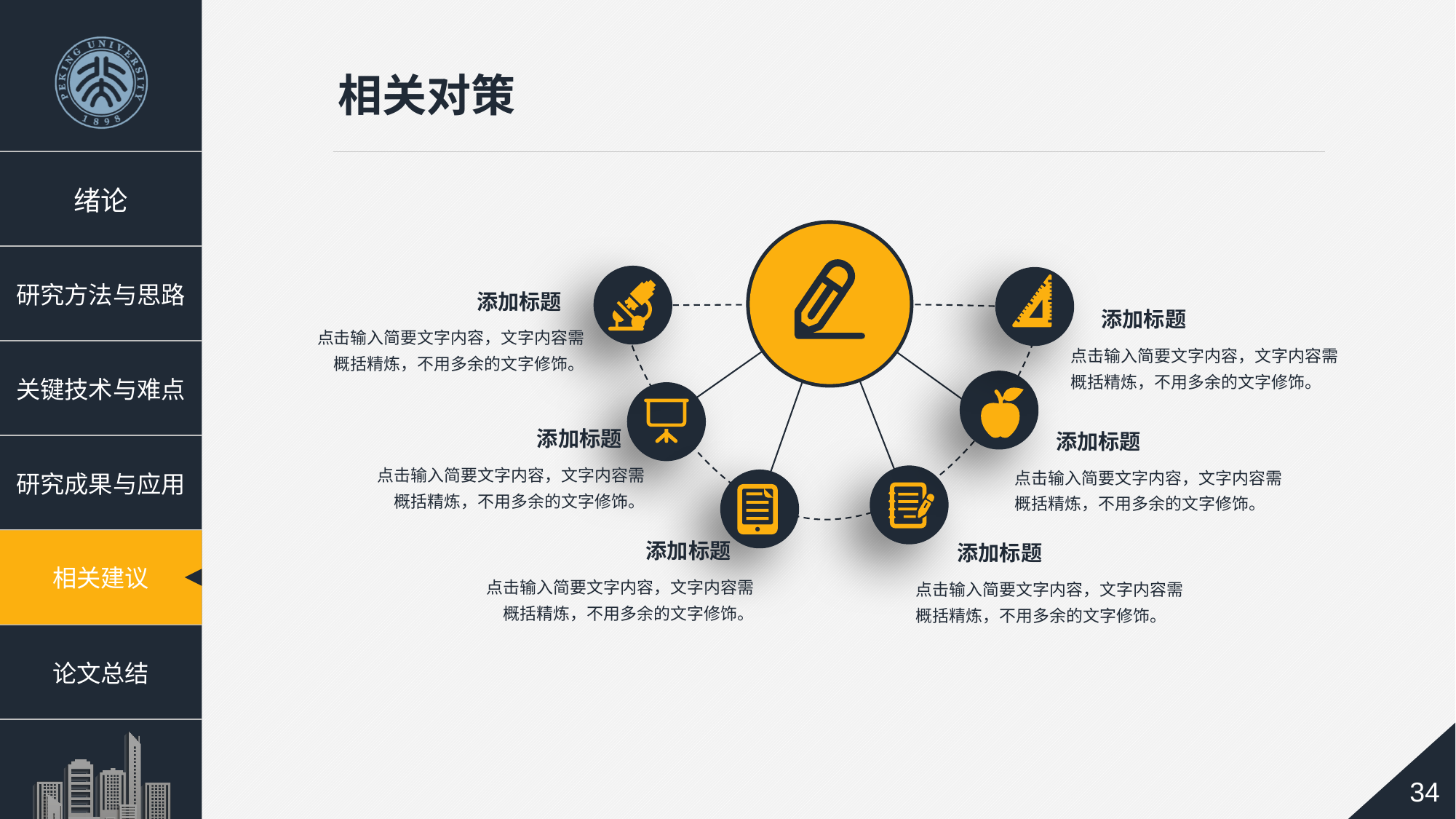

相关对策

添加标题
添加标题

点击输入简要文字内容，文字内容需概括精炼，不用多余的文字修饰。
点击输入简要文字内容，文字内容需概括精炼，不用多余的文字修饰。

添加标题
添加标题
点击输入简要文字内容，文字内容需概括精炼，不用多余的文字修饰。
点击输入简要文字内容，文字内容需概括精炼，不用多余的文字修饰。

添加标题
添加标题
点击输入简要文字内容，文字内容需概括精炼，不用多余的文字修饰。
点击输入简要文字内容，文字内容需概括精炼，不用多余的文字修饰。